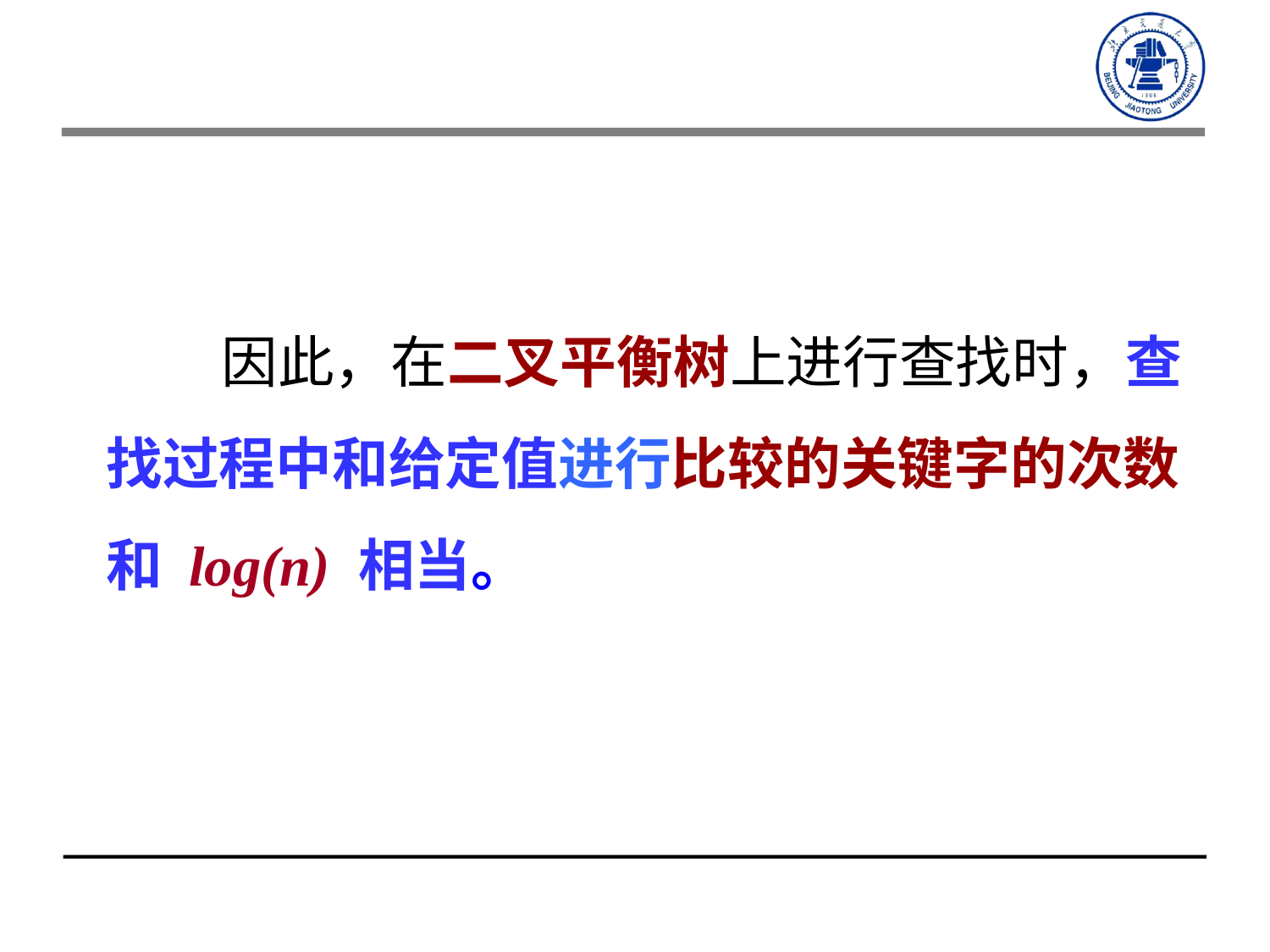

因此，在二叉平衡树上进行查找时，查找过程中和给定值进行比较的关键字的次数和 log(n) 相当。